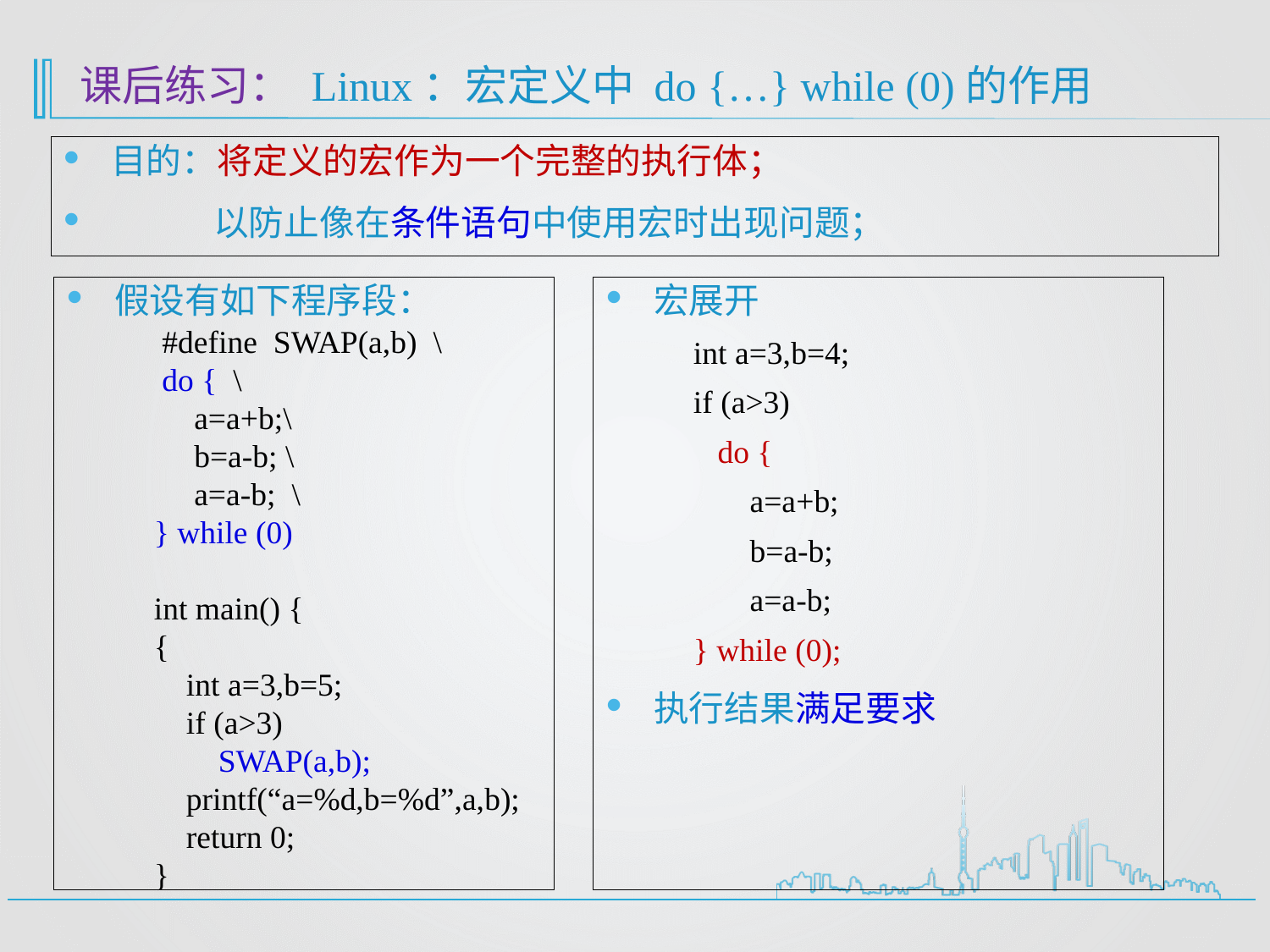

# 课后练习： Linux：宏定义中 do {…} while (0)的作用
目的：将定义的宏作为一个完整的执行体；
            以防止像在条件语句中使用宏时出现问题；
假设有如下程序段：
 #define  SWAP(a,b)  \
 do {  \
     a=a+b;\
     b=a-b; \
     a=a-b;  \
} while (0)

int main() {
{
    int a=3,b=5;
    if (a>3)
        SWAP(a,b);
    printf(“a=%d,b=%d”,a,b);
    return 0;
}

宏展开
int a=3,b=4;
if (a>3)
   do {
       a=a+b;
       b=a-b;
       a=a-b;
} while (0);
执行结果满足要求